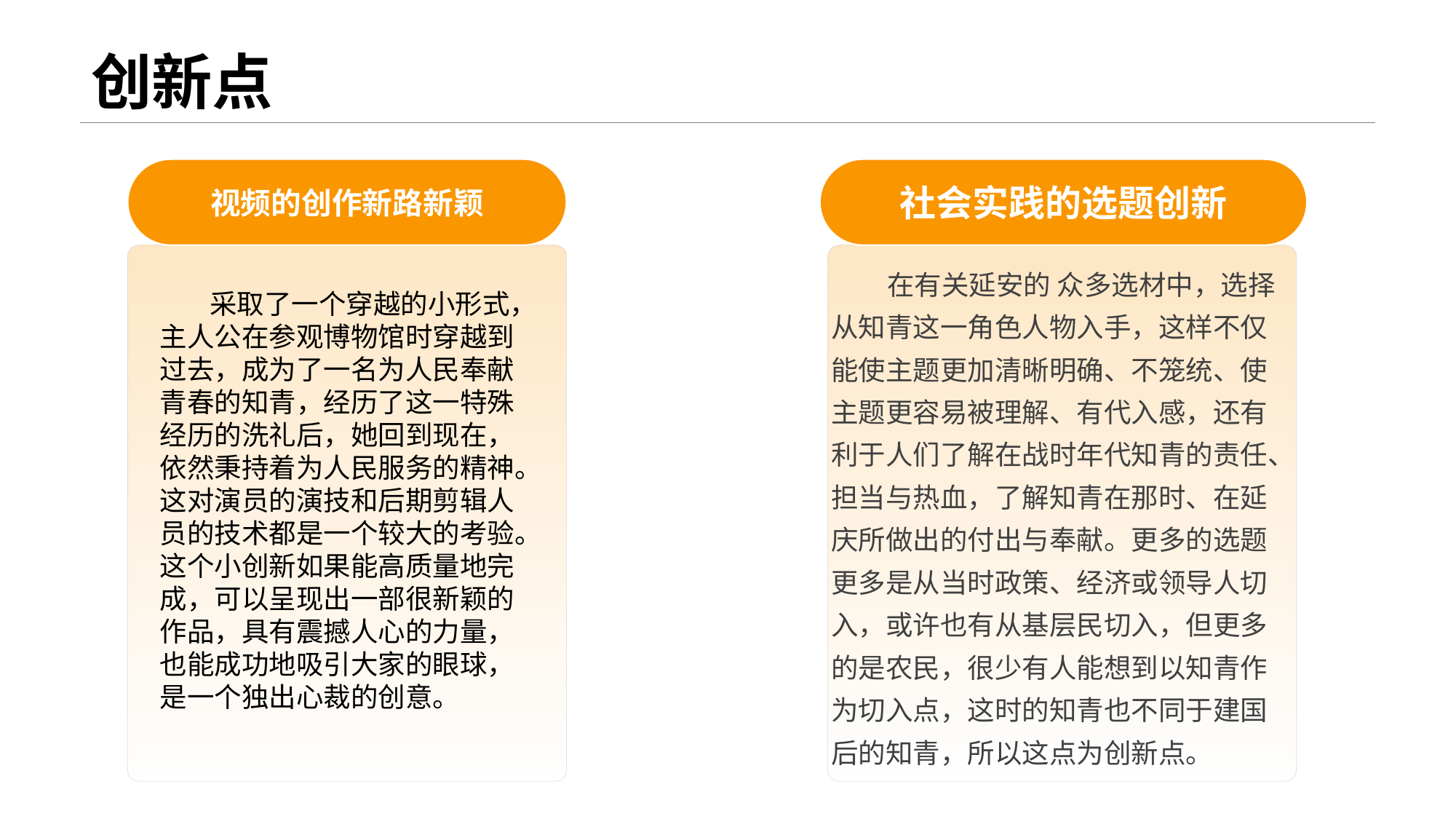

# 创新点
视频的创作新路新颖

社会实践的选题创新
        在有关延安的 众多选材中，选择从知青这一角色人物入手，这样不仅能使主题更加清晰明确、不笼统、使主题更容易被理解、有代入感，还有利于人们了解在战时年代知青的责任、担当与热血，了解知青在那时、在延庆所做出的付出与奉献。更多的选题更多是从当时政策、经济或领导人切入，或许也有从基层民切入，但更多的是农民，很少有人能想到以知青作为切入点，这时的知青也不同于建国后的知青，所以这点为创新点。

       采取了一个穿越的小形式，主人公在参观博物馆时穿越到过去，成为了一名为人民奉献青春的知青，经历了这一特殊经历的洗礼后，她回到现在，依然秉持着为人民服务的精神。这对演员的演技和后期剪辑人员的技术都是一个较大的考验。这个小创新如果能高质量地完成，可以呈现出一部很新颖的作品，具有震撼人心的力量，也能成功地吸引大家的眼球，是一个独出心裁的创意。
14